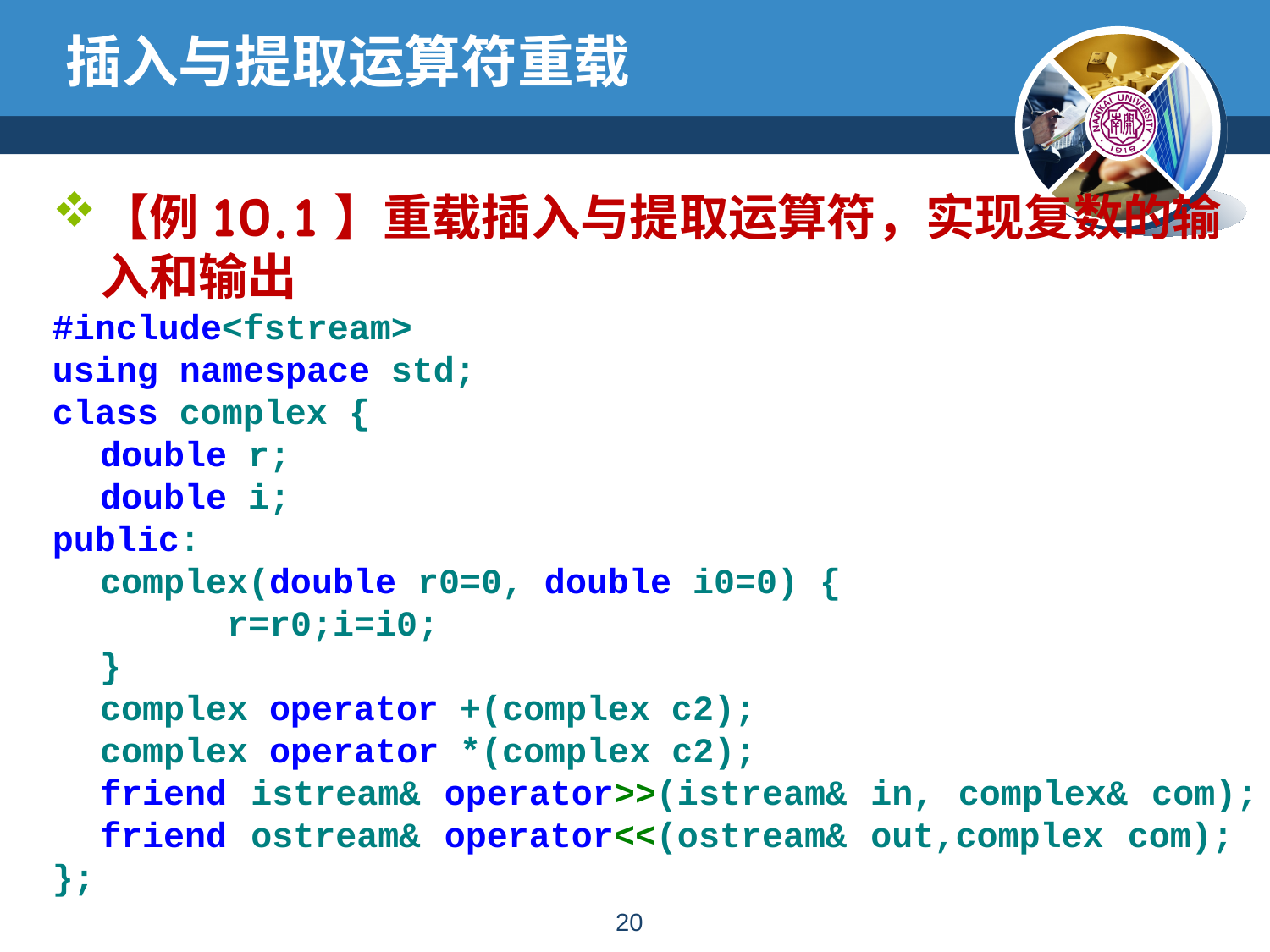

# 插入与提取运算符重载
【例10.1】重载插入与提取运算符，实现复数的输入和输出
#include<fstream>
using namespace std;
class complex {
	double r;
	double i;
public:
	complex(double r0=0, double i0=0) {
		r=r0;i=i0;
	}
 	complex operator +(complex c2);
	complex operator *(complex c2);
	friend istream& operator>>(istream& in, complex& com);
	friend ostream& operator<<(ostream& out,complex com);
};
20